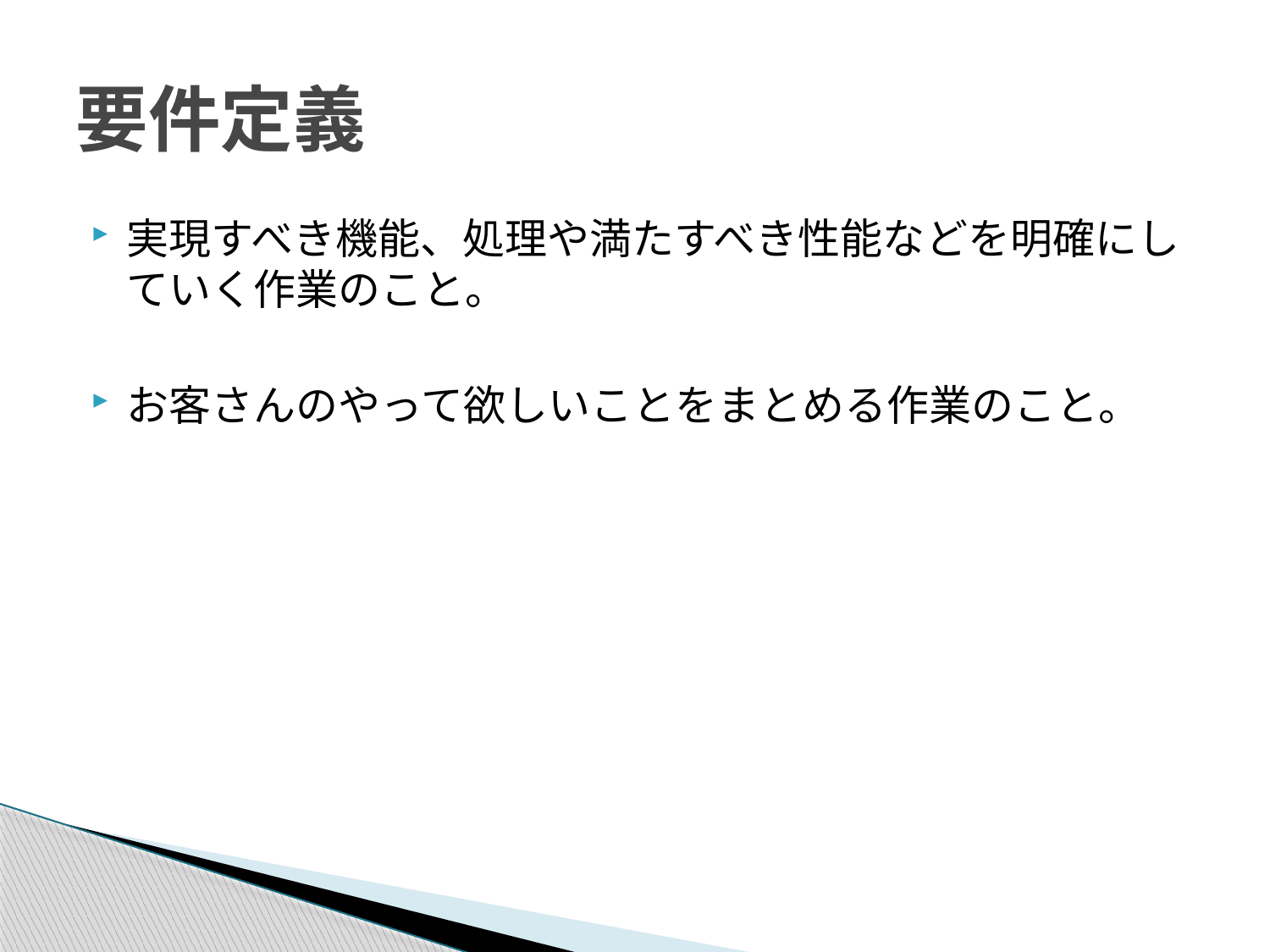

# 要件定義
実現すべき機能、処理や満たすべき性能などを明確にしていく作業のこと。

お客さんのやって欲しいことをまとめる作業のこと。